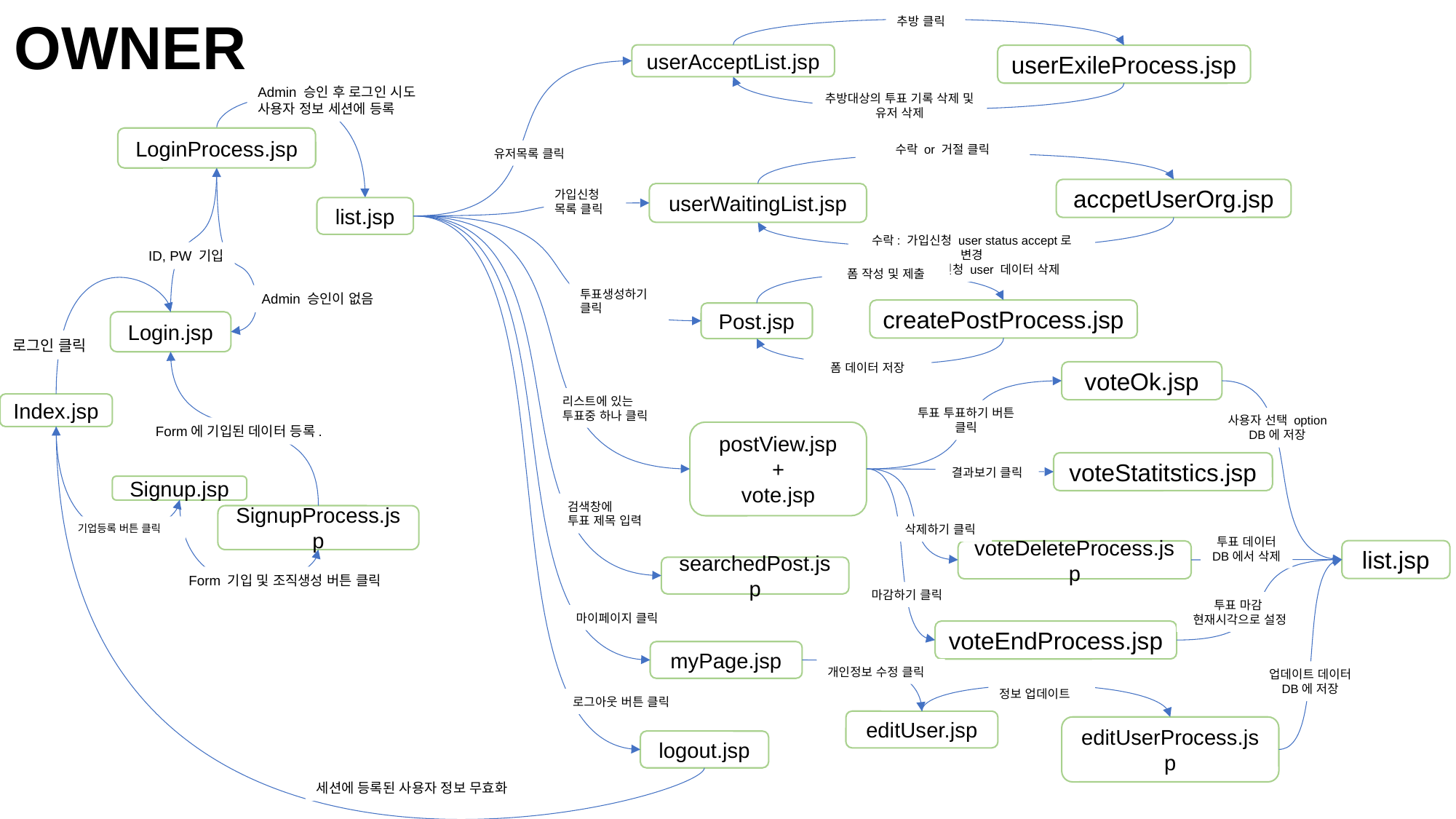

OWNER
추방 클릭
userAcceptList.jsp
userExileProcess.jsp
Admin 승인 후 로그인 시도
사용자 정보 세션에 등록
추방대상의 투표 기록 삭제 및 유저 삭제
LoginProcess.jsp
수락 or 거절 클릭
유저목록 클릭
accpetUserOrg.jsp
가입신청
목록 클릭
userWaitingList.jsp
list.jsp
수락: 가입신청 user status accept로 변경
거절: 가입신청 user 데이터 삭제
ID, PW 기입
폼 작성 및 제출
투표생성하기 클릭
Admin 승인이 없음
createPostProcess.jsp
Post.jsp
Login.jsp
로그인 클릭
폼 데이터 저장
voteOk.jsp
리스트에 있는
투표중 하나 클릭
Index.jsp
투표 투표하기 버튼 클릭
사용자 선택 option DB에 저장
Form에 기입된 데이터 등록.
postView.jsp
+
vote.jsp
voteStatitstics.jsp
결과보기 클릭
Signup.jsp
검색창에
투표 제목 입력
SignupProcess.jsp
기업등록 버튼 클릭
삭제하기 클릭
투표 데이터 DB에서 삭제
list.jsp
voteDeleteProcess.jsp
searchedPost.jsp
Form 기입 및 조직생성 버튼 클릭
마감하기 클릭
투표 마감
현재시각으로 설정
마이페이지 클릭
voteEndProcess.jsp
myPage.jsp
개인정보 수정 클릭
업데이트 데이터
DB에 저장
정보 업데이트
로그아웃 버튼 클릭
editUser.jsp
editUserProcess.jsp
logout.jsp
세션에 등록된 사용자 정보 무효화